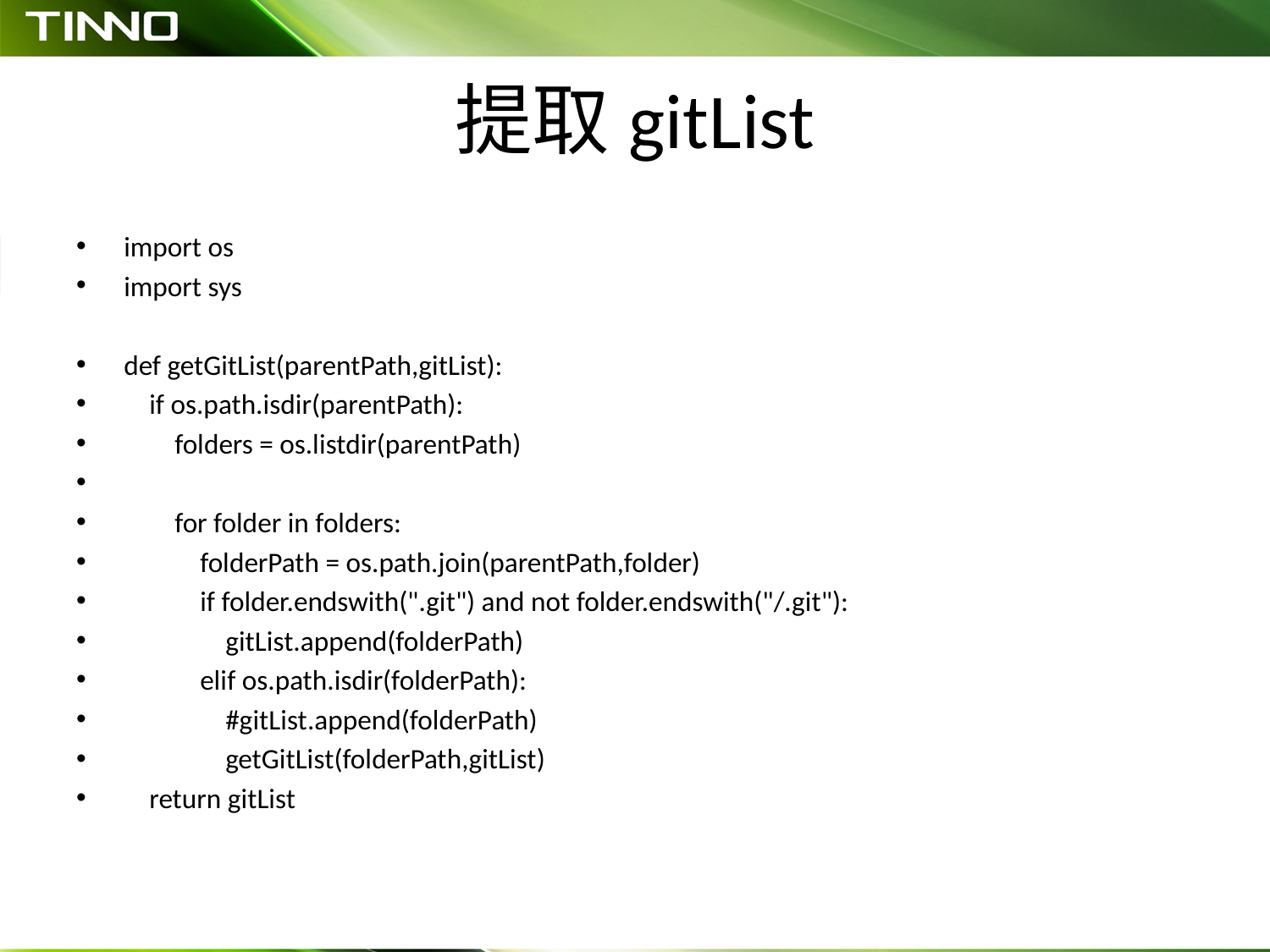

# 提取gitList
import os
import sys

def getGitList(parentPath,gitList):
    if os.path.isdir(parentPath):
        folders = os.listdir(parentPath)

        for folder in folders:
            folderPath = os.path.join(parentPath,folder)
            if folder.endswith(".git") and not folder.endswith("/.git"):
                gitList.append(folderPath)
            elif os.path.isdir(folderPath):
                #gitList.append(folderPath)
                getGitList(folderPath,gitList)
    return gitList